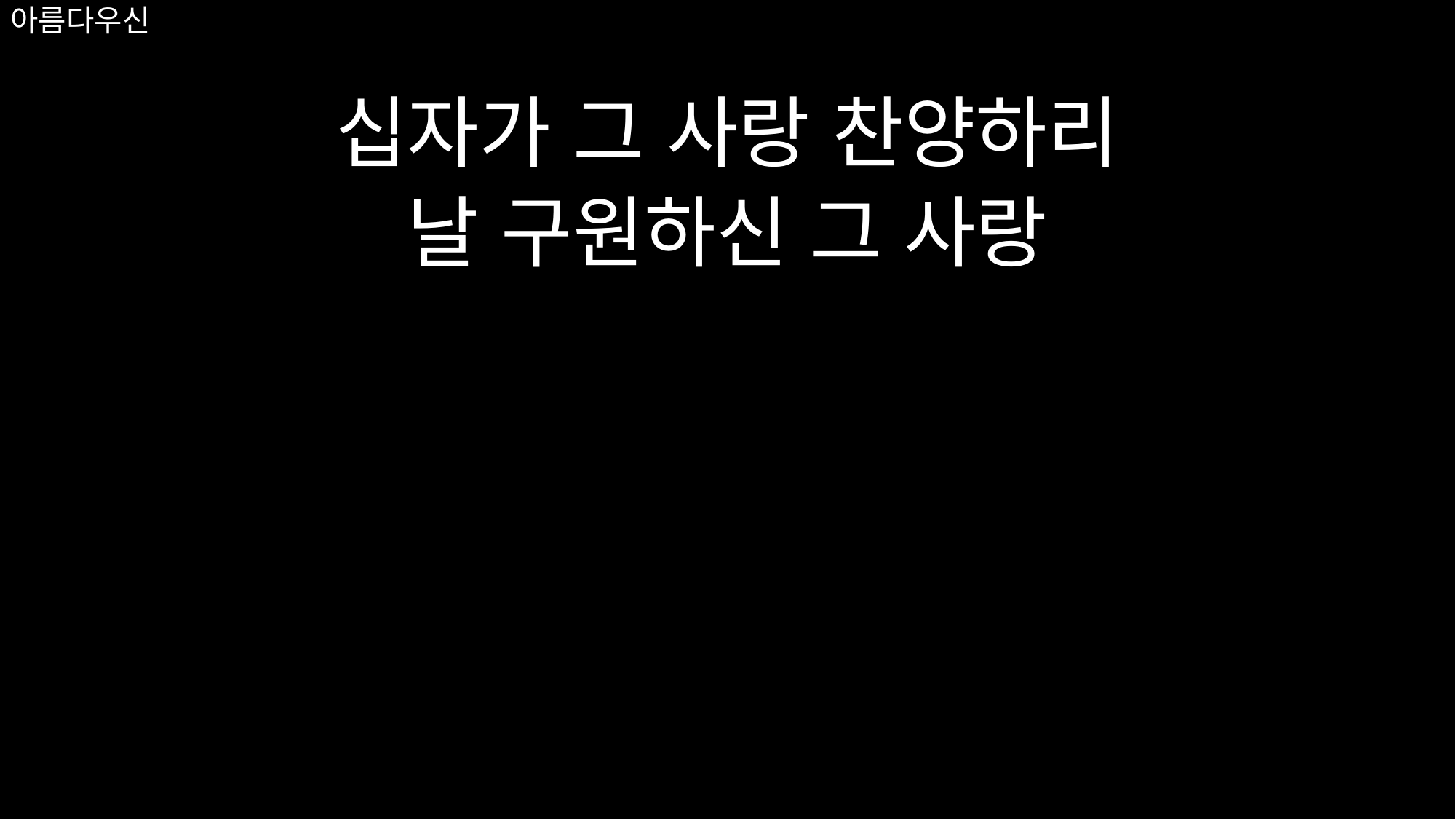

# 아름다우신
십자가 그 사랑 찬양하리
날 구원하신 그 사랑